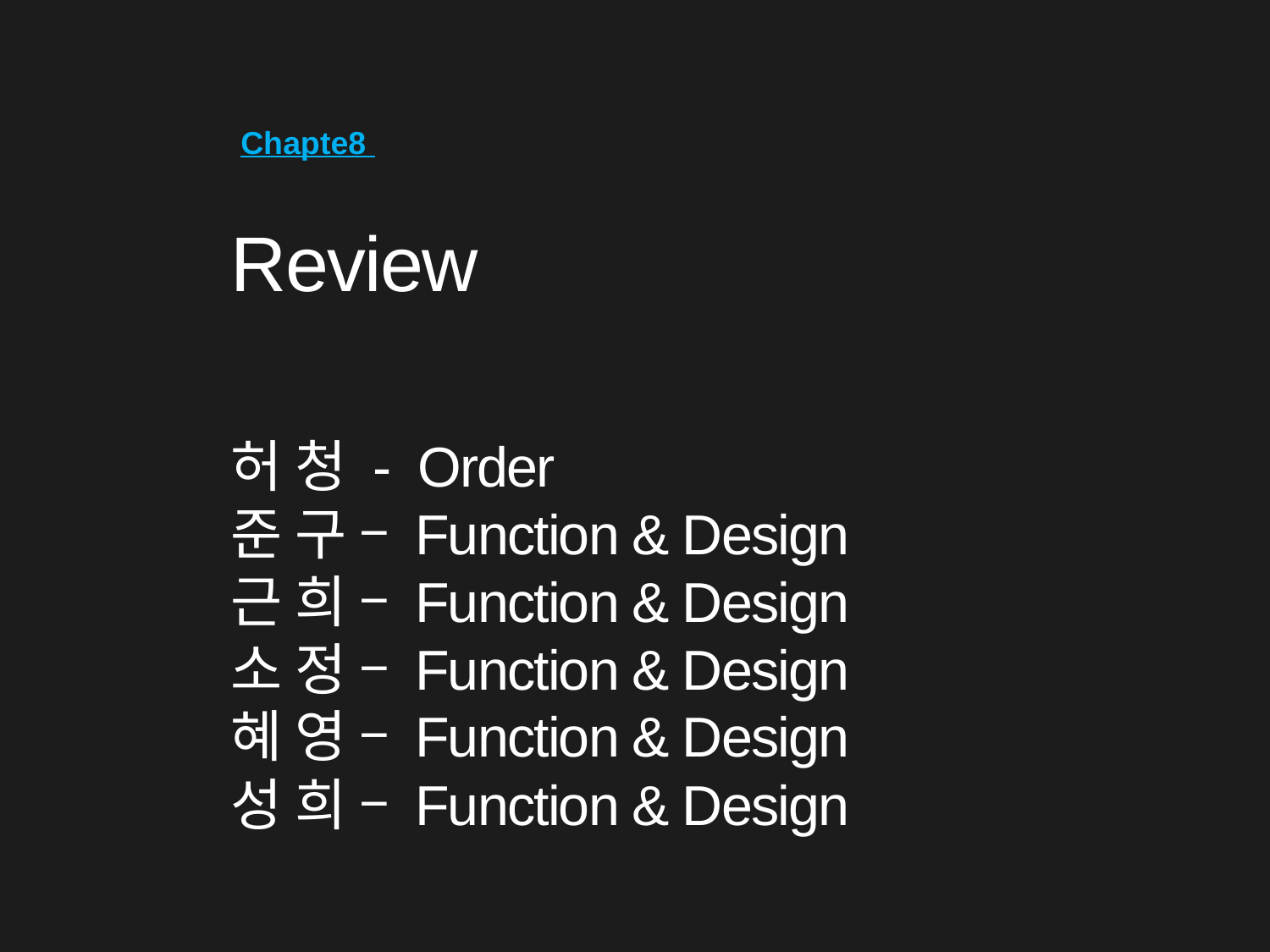

Chapte8
# Review

허 청 -  Order
준 구 – Function & Design
근 희 – Function & Design
소 정 – Function & Design
혜 영 – Function & Design
성 희 – Function & Design